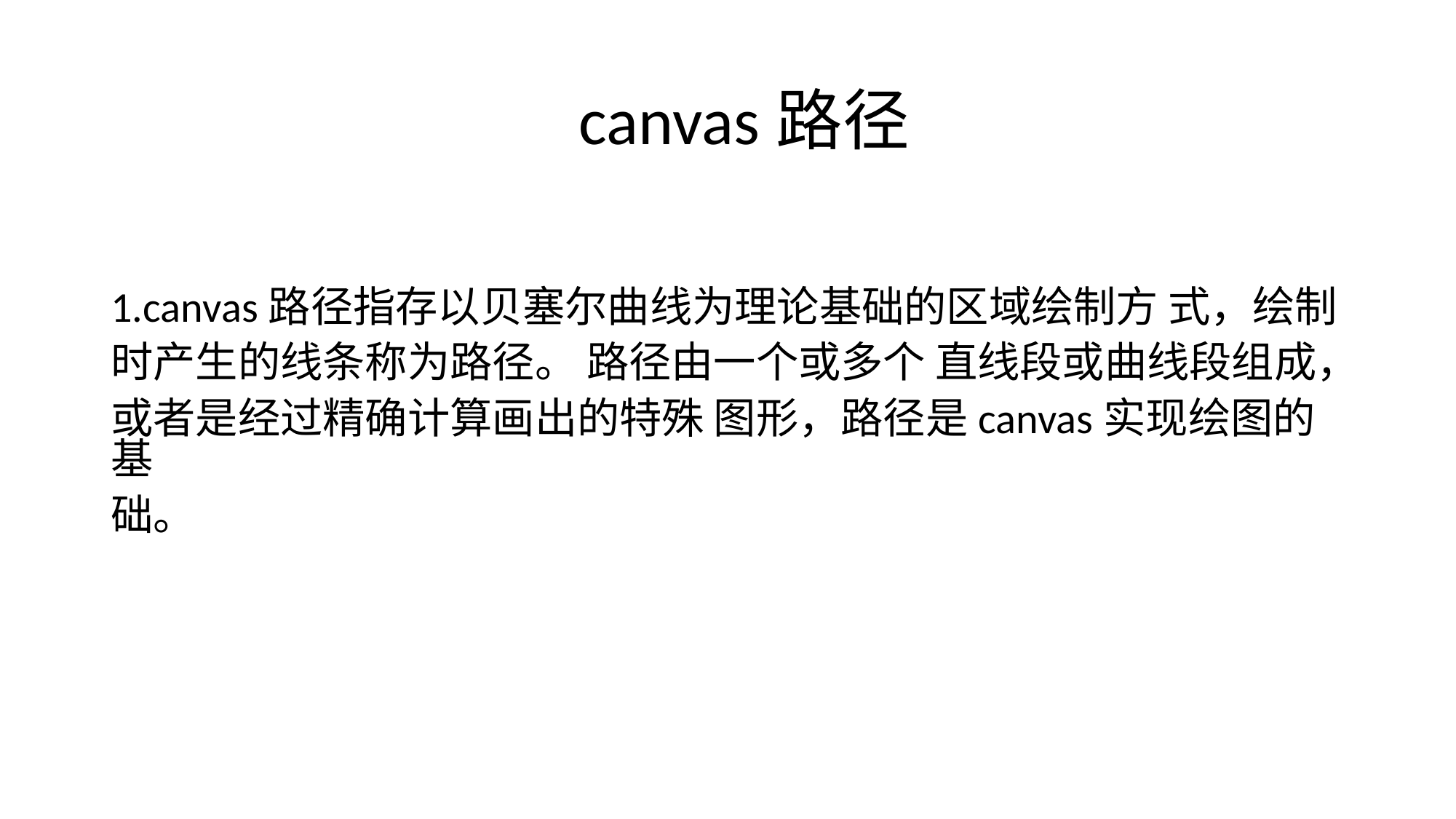

# canvas路径

1.canvas路径指存以贝塞尔曲线为理论基础的区域绘制方 式，绘制
时产生的线条称为路径。 路径由一个或多个 直线段或曲线段组成，
或者是经过精确计算画出的特殊 图形，路径是canvas实现绘图的基
础。